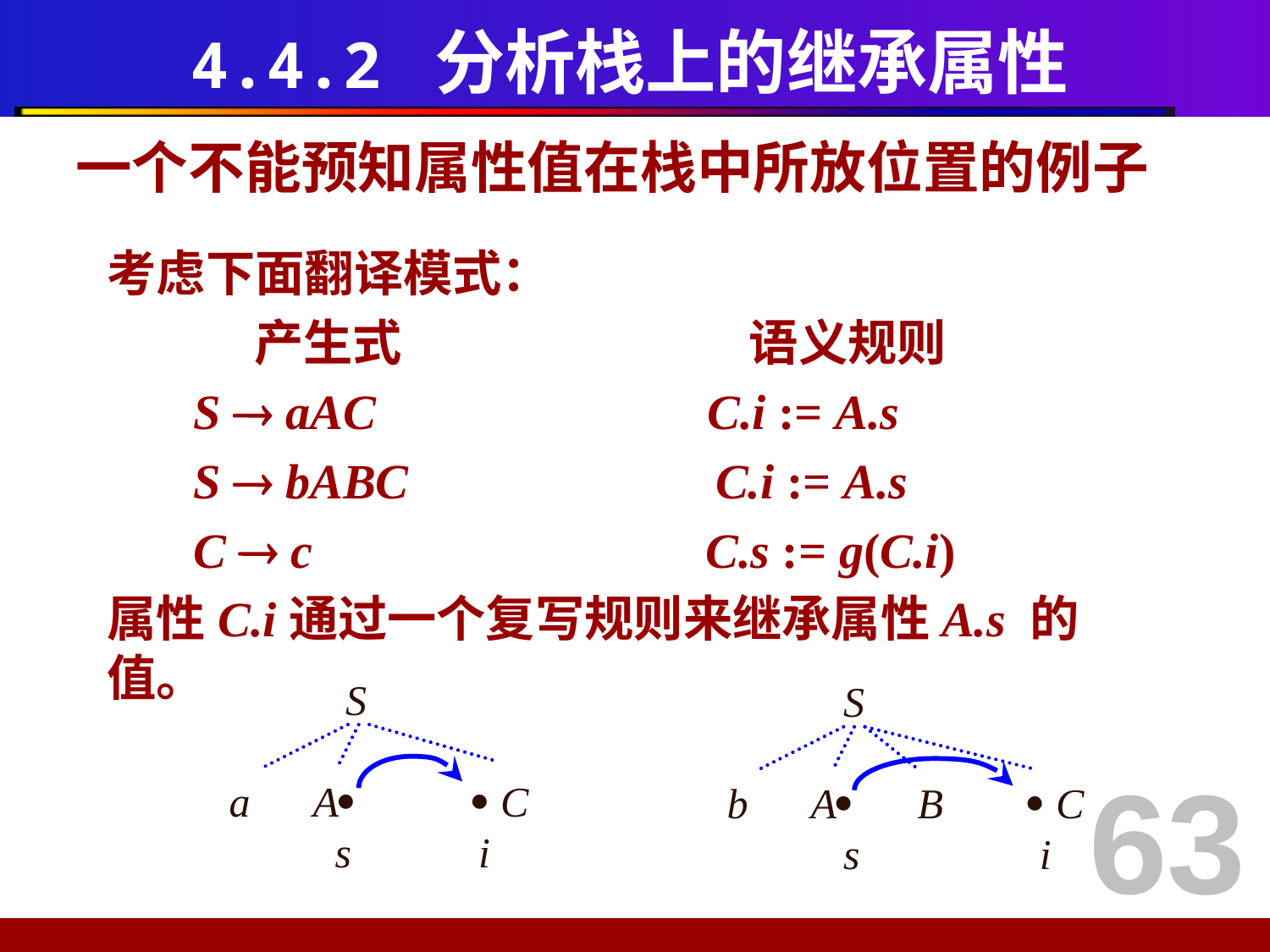

# 4.4.2 分析栈上的继承属性
一个不能预知属性值在栈中所放位置的例子
考虑下面翻译模式：
            产生式                               语义规则
       S → aAC                           C.i := A.s
       S → bABC                         C.i := A.s
       C → c                                C.s := g(C.i)
属性C.i通过一个复写规则来继承属性A.s 的值。
           S

a      A•           • C
          s            i
           S

b      A•      B        • C
           s                 i

63